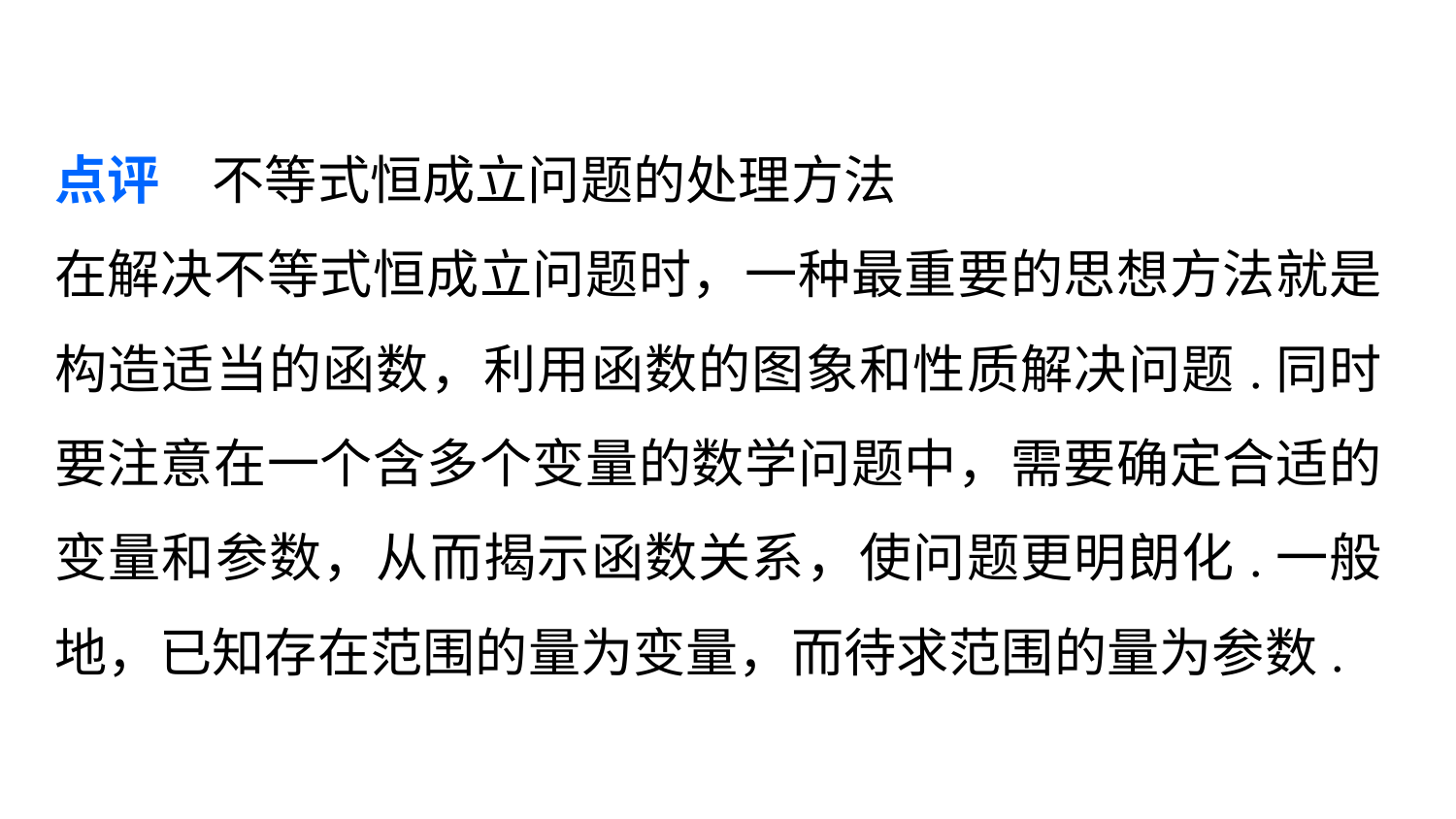

点评　不等式恒成立问题的处理方法
在解决不等式恒成立问题时，一种最重要的思想方法就是构造适当的函数，利用函数的图象和性质解决问题.同时要注意在一个含多个变量的数学问题中，需要确定合适的变量和参数，从而揭示函数关系，使问题更明朗化.一般地，已知存在范围的量为变量，而待求范围的量为参数.